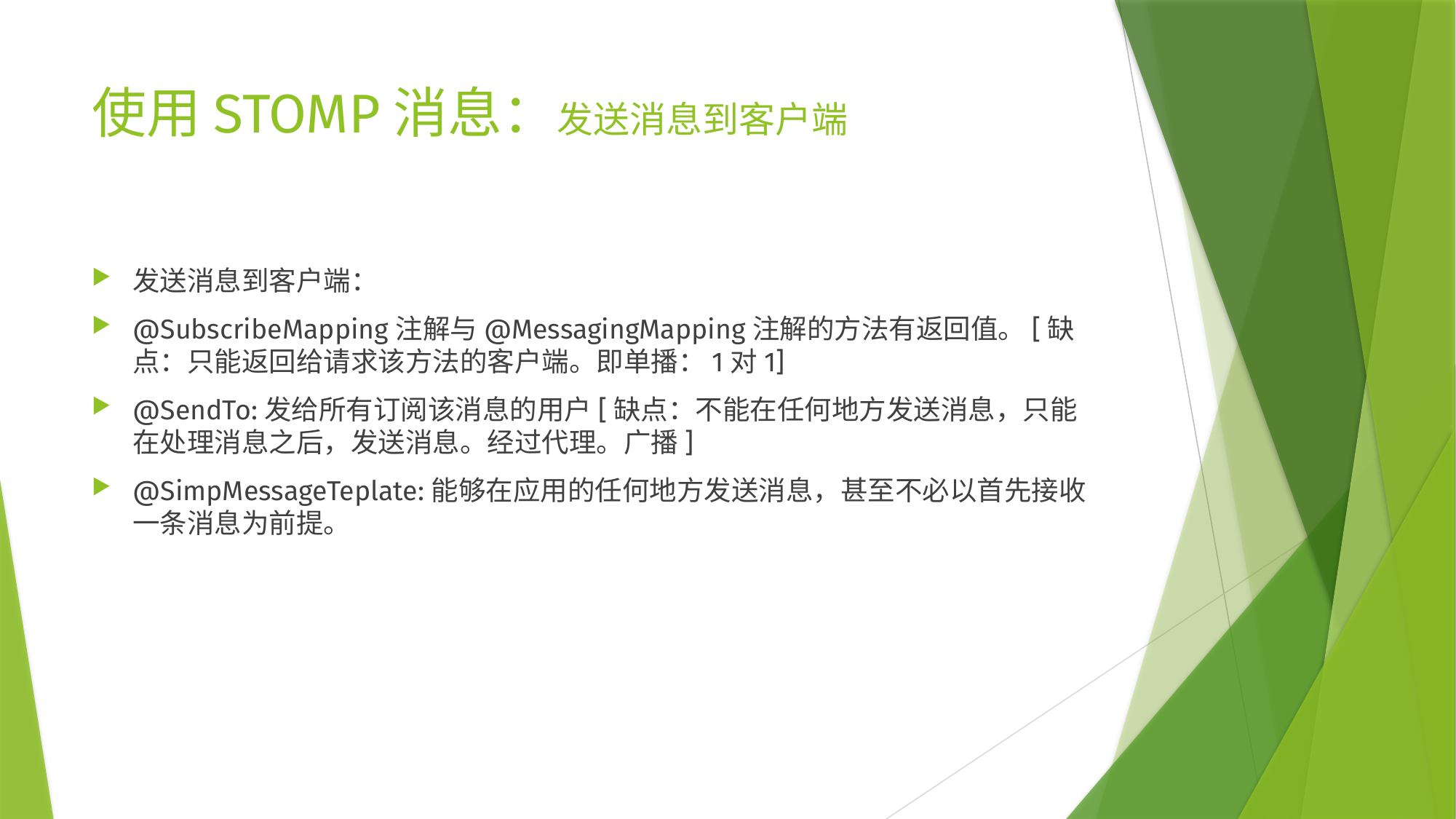

# 使用STOMP消息：发送消息到客户端
发送消息到客户端：
@SubscribeMapping注解与@MessagingMapping注解的方法有返回值。[缺点：只能返回给请求该方法的客户端。即单播：1对1]
@SendTo:发给所有订阅该消息的用户[缺点：不能在任何地方发送消息，只能在处理消息之后，发送消息。经过代理。广播]
@SimpMessageTeplate:能够在应用的任何地方发送消息，甚至不必以首先接收一条消息为前提。